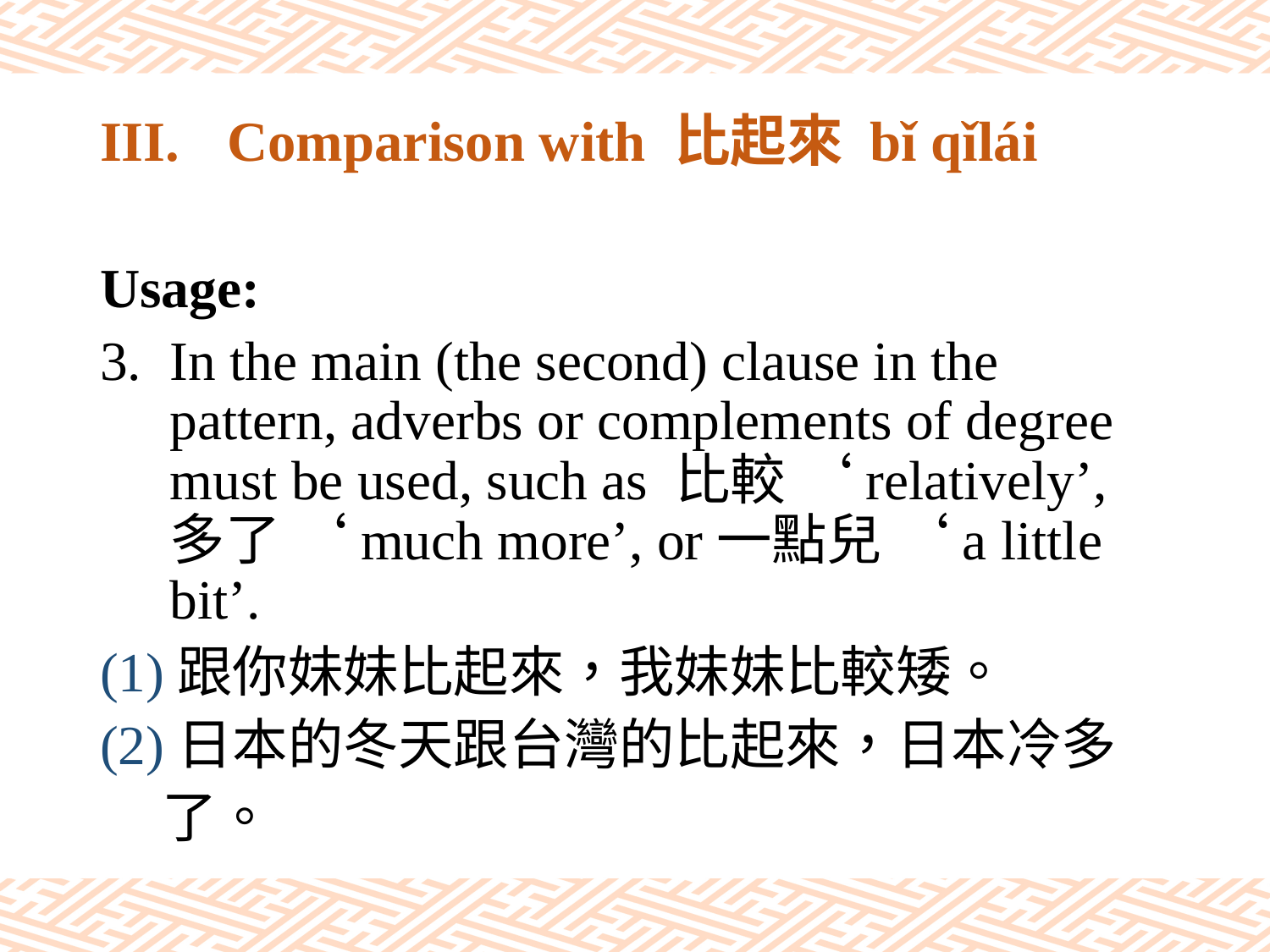

# III.	Comparison with 比起來 bǐ qǐlái
Usage:
In the main (the second) clause in the pattern, adverbs or complements of degree must be used, such as 比較 ‘relatively’, 多了 ‘much more’, or一點兒 ‘a little bit’.
(1)跟你妹妹比起來，我妹妹比較矮。
(2)日本的冬天跟台灣的比起來，日本冷多
    了。